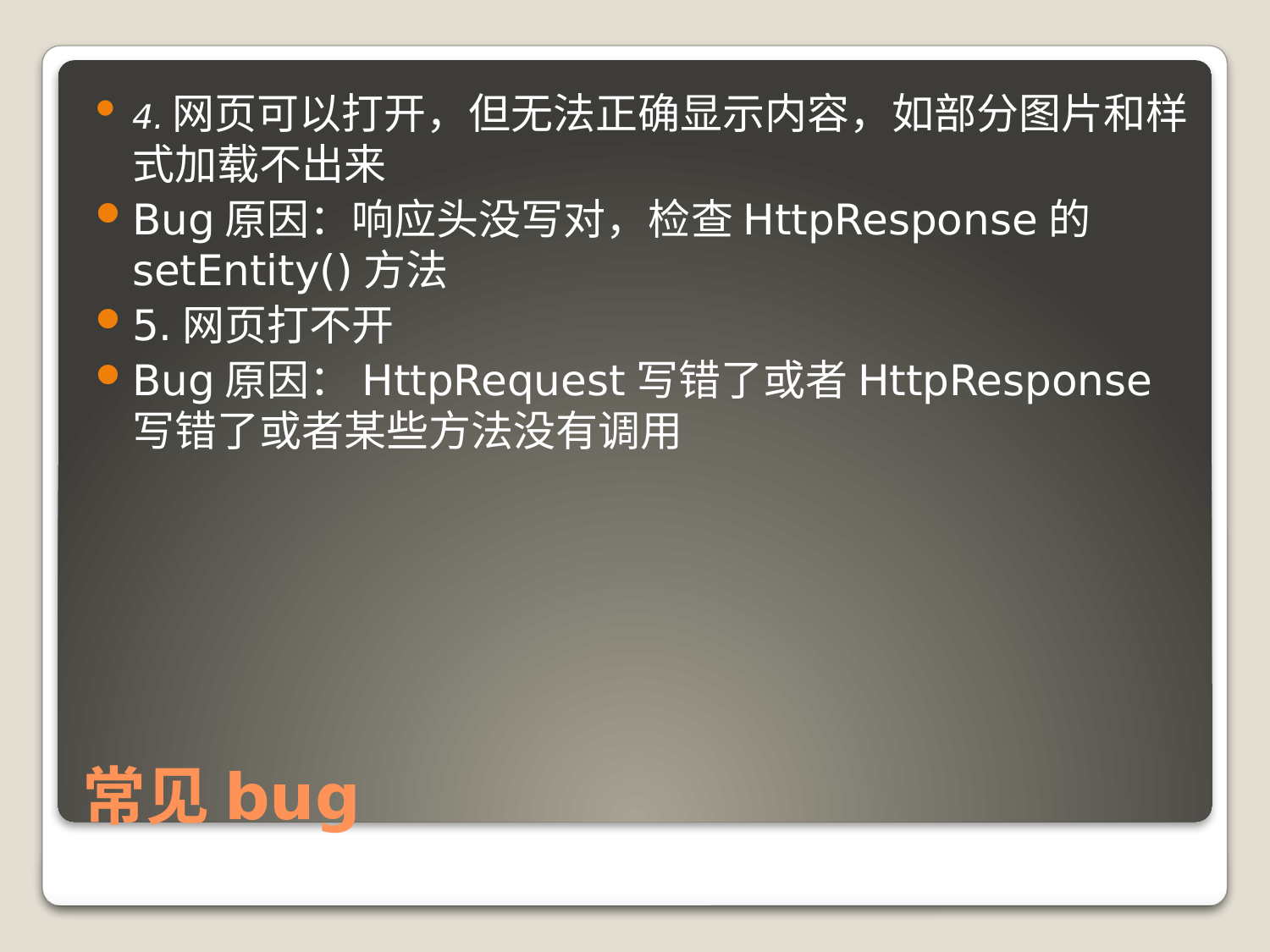

4.网页可以打开，但无法正确显示内容，如部分图片和样式加载不出来
Bug原因：响应头没写对，检查HttpResponse的setEntity()方法
5.网页打不开
Bug原因：HttpRequest写错了或者HttpResponse写错了或者某些方法没有调用

# 常见bug